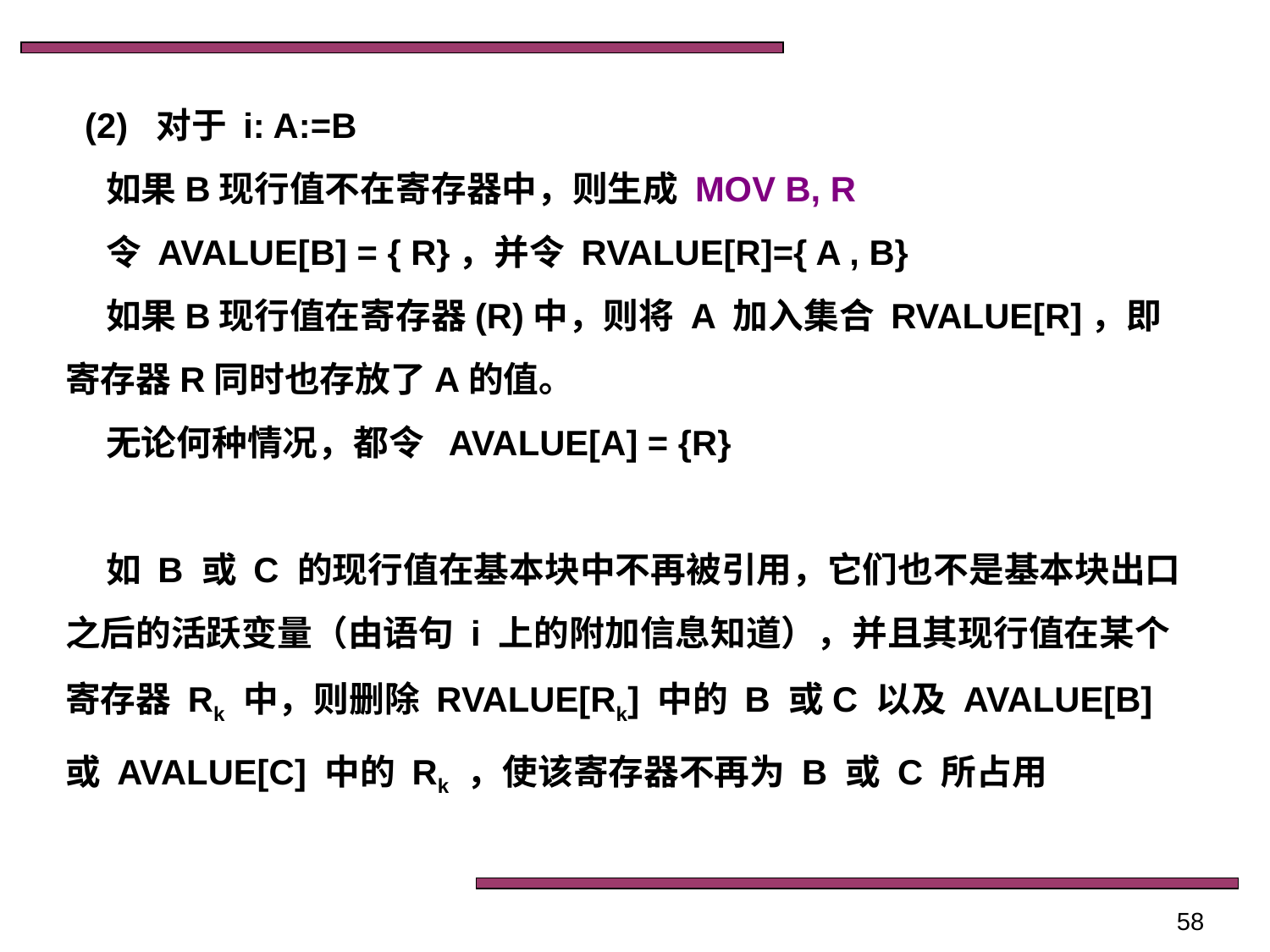

(2)  对于 i: A:=B
    如果B现行值不在寄存器中，则生成 MOV B, R
    令 AVALUE[B] = { R}，并令 RVALUE[R]={ A , B}
    如果B现行值在寄存器(R)中，则将 A 加入集合 RVALUE[R]，即寄存器R同时也存放了A的值。
    无论何种情况，都令  AVALUE[A] = {R}

    如 B 或 C 的现行值在基本块中不再被引用，它们也不是基本块出口之后的活跃变量（由语句 i 上的附加信息知道），并且其现行值在某个寄存器 Rk 中，则删除 RVALUE[Rk] 中的 B 或C 以及 AVALUE[B] 或 AVALUE[C] 中的 Rk ，使该寄存器不再为 B 或 C 所占用

58